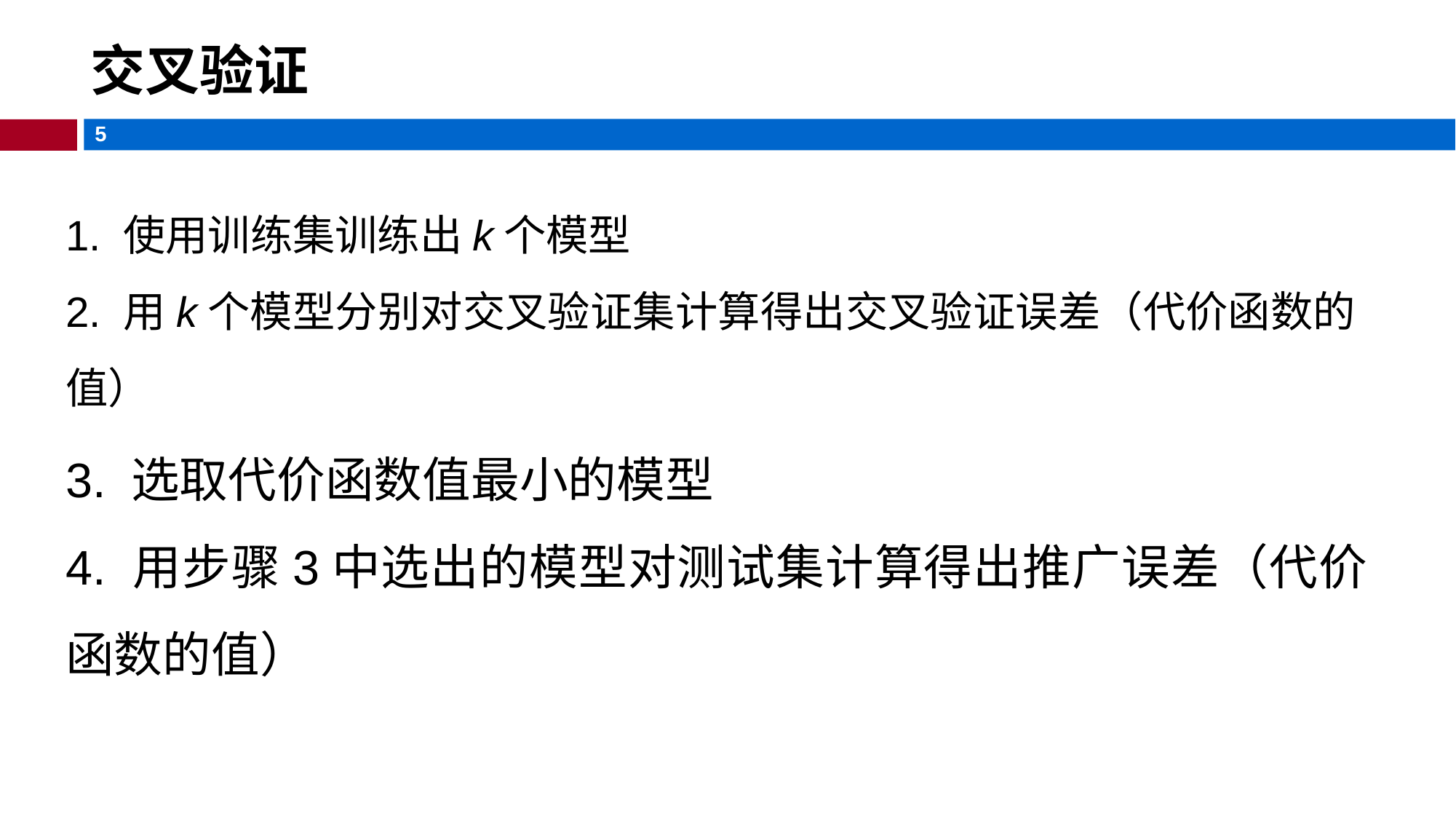

# 交叉验证

1. 使用训练集训练出k个模型
2. 用k个模型分别对交叉验证集计算得出交叉验证误差（代价函数的值）
3. 选取代价函数值最小的模型
4. 用步骤3中选出的模型对测试集计算得出推广误差（代价函数的值）